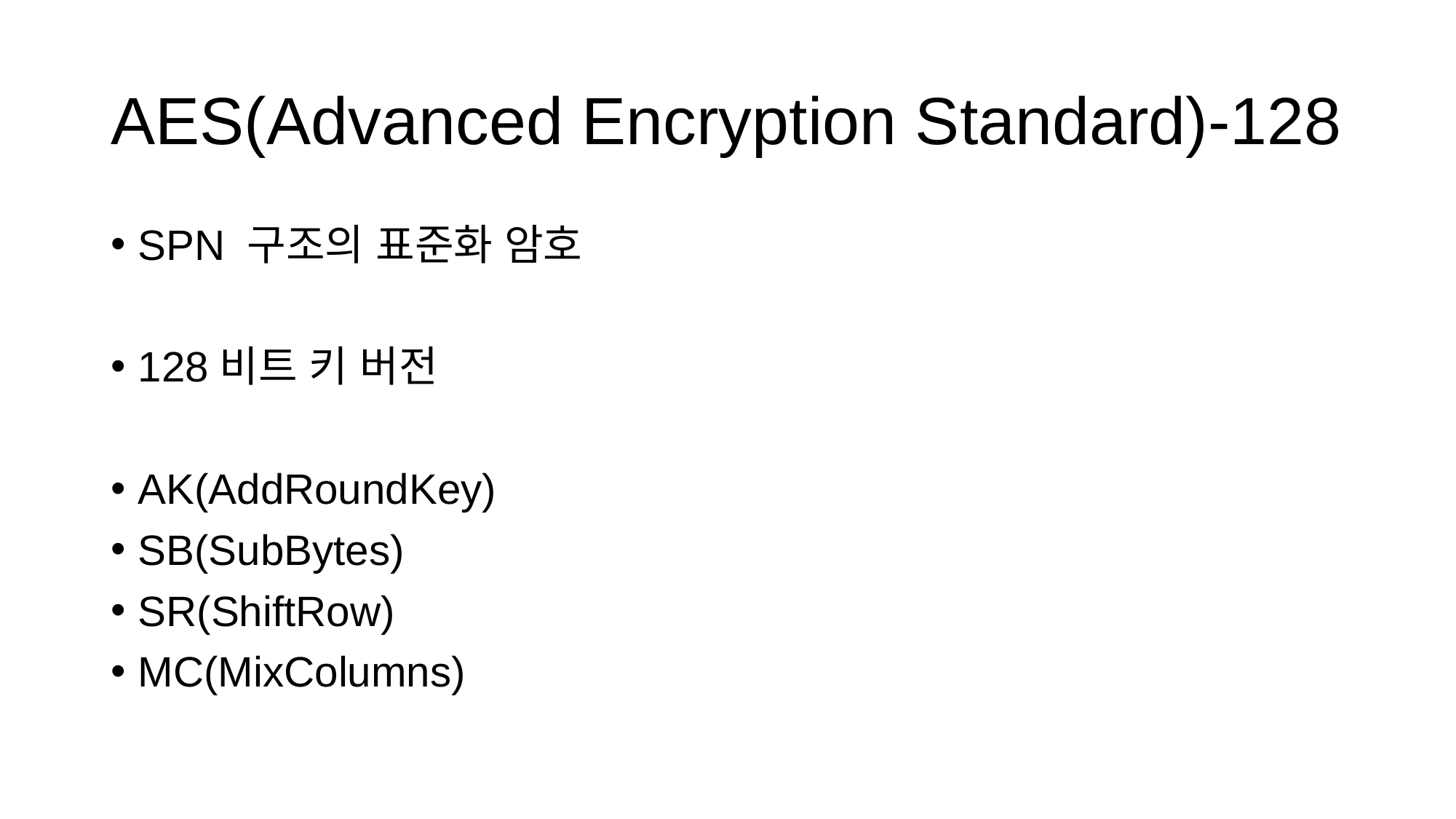

# AES(Advanced Encryption Standard)-128
SPN 구조의 표준화 암호

128비트 키 버전

AK(AddRoundKey)
SB(SubBytes)
SR(ShiftRow)
MC(MixColumns)